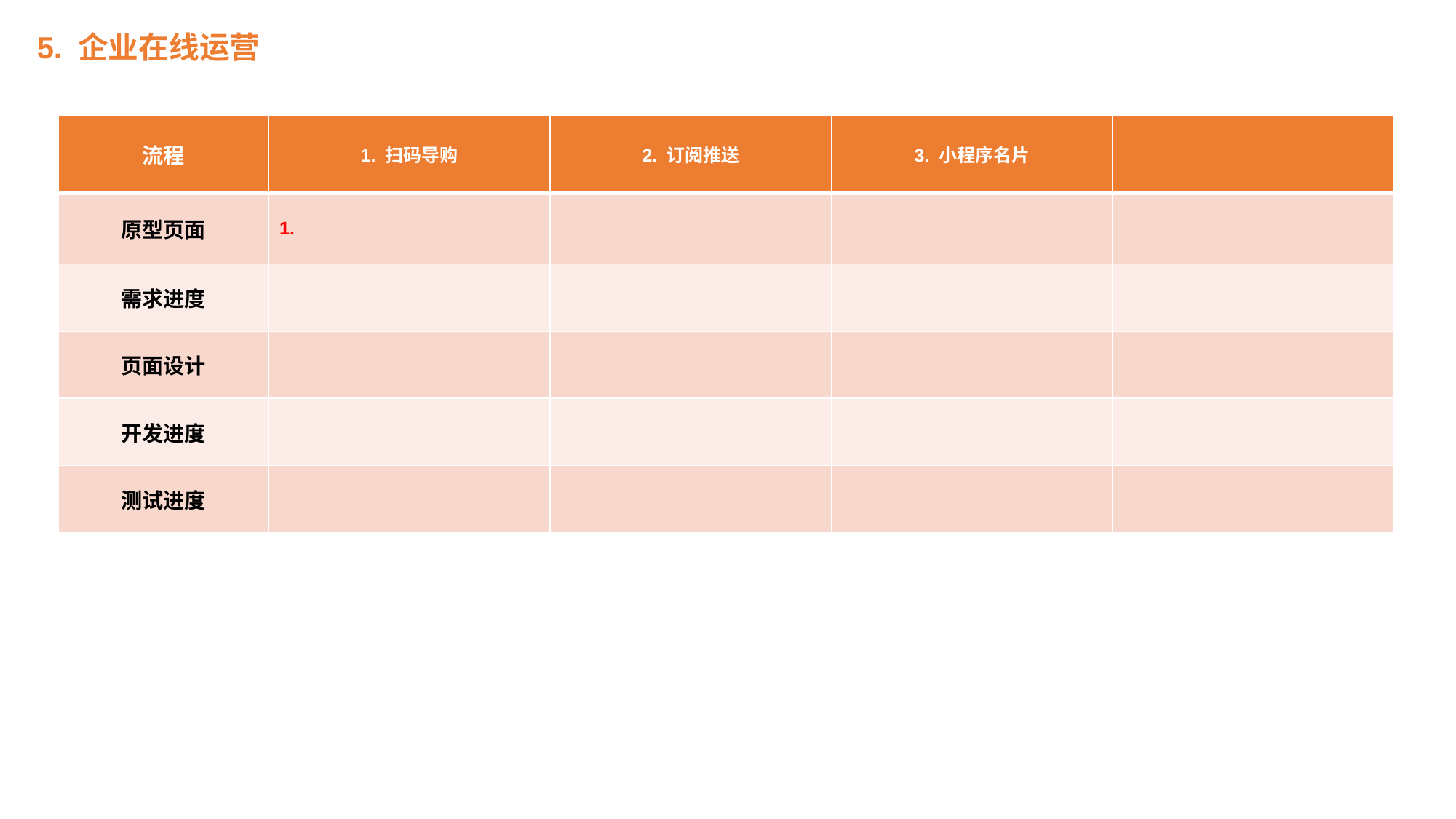

5. 企业在线运营
| 流程 | 1. 扫码导购 | 2. 订阅推送 | 3. 小程序名片 |  |
| --- | --- | --- | --- | --- |
| 原型页面 | 1. |  |  |  |
| 需求进度 |  |  |  |  |
| 页面设计 |  |  |  |  |
| 开发进度 |  |  |  |  |
| 测试进度 |  |  |  |  |